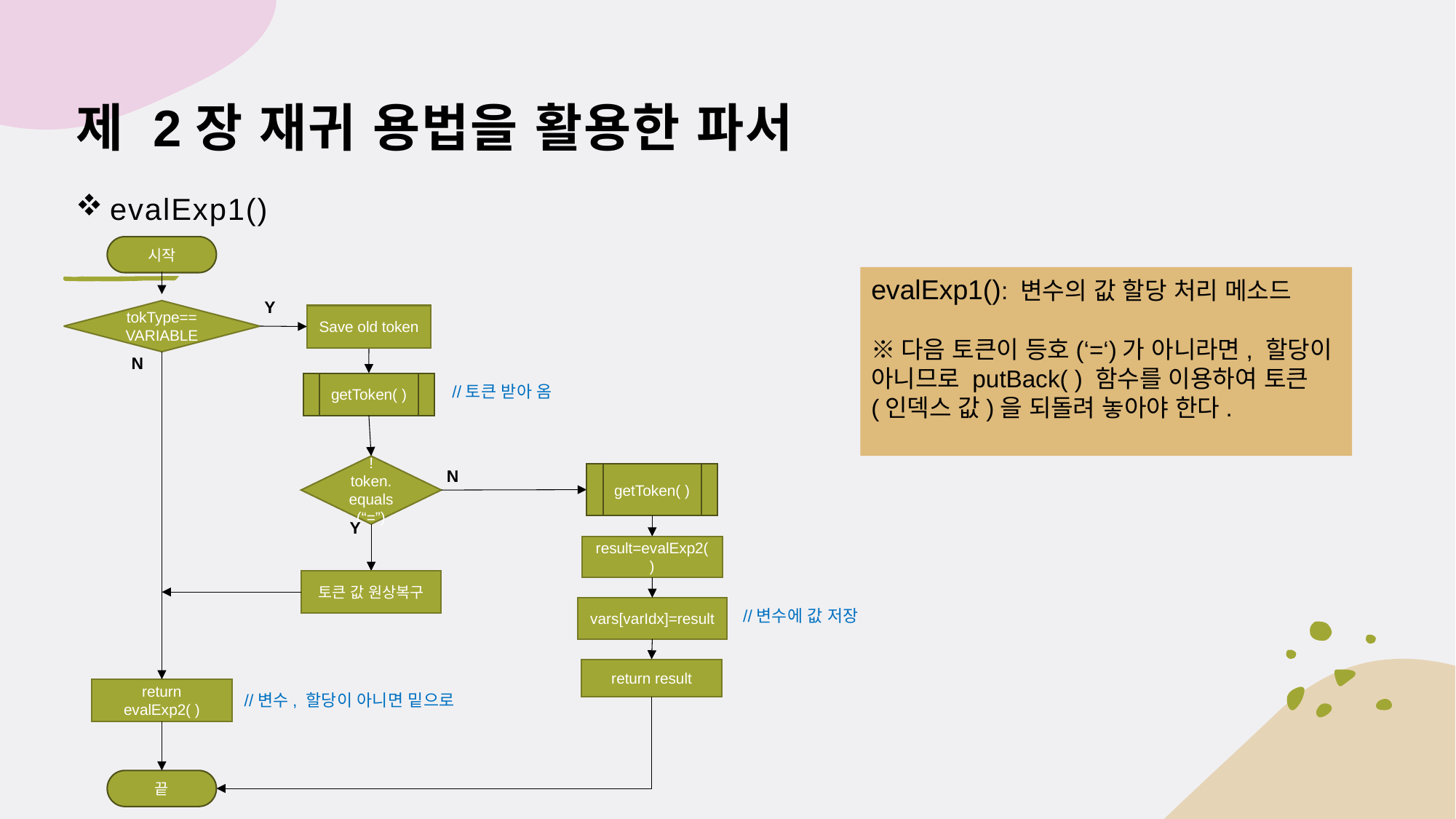

# 제 2장 재귀 용법을 활용한 파서
evalExp1()

시작
evalExp1(): 변수의 값 할당 처리 메소드

※다음 토큰이 등호(‘=‘)가 아니라면, 할당이 아니므로 putBack( ) 함수를 이용하여 토큰 (인덱스 값)을 되돌려 놓아야 한다.

Y
tokType==VARIABLE
Save old token
N
getToken( )
//토큰 받아 옴
!token.equals(“=”)
N
getToken( )
Y
result=evalExp2( )
토큰 값 원상복구
vars[varIdx]=result
//변수에 값 저장
return result
return evalExp2( )
//변수, 할당이 아니면 밑으로
끝